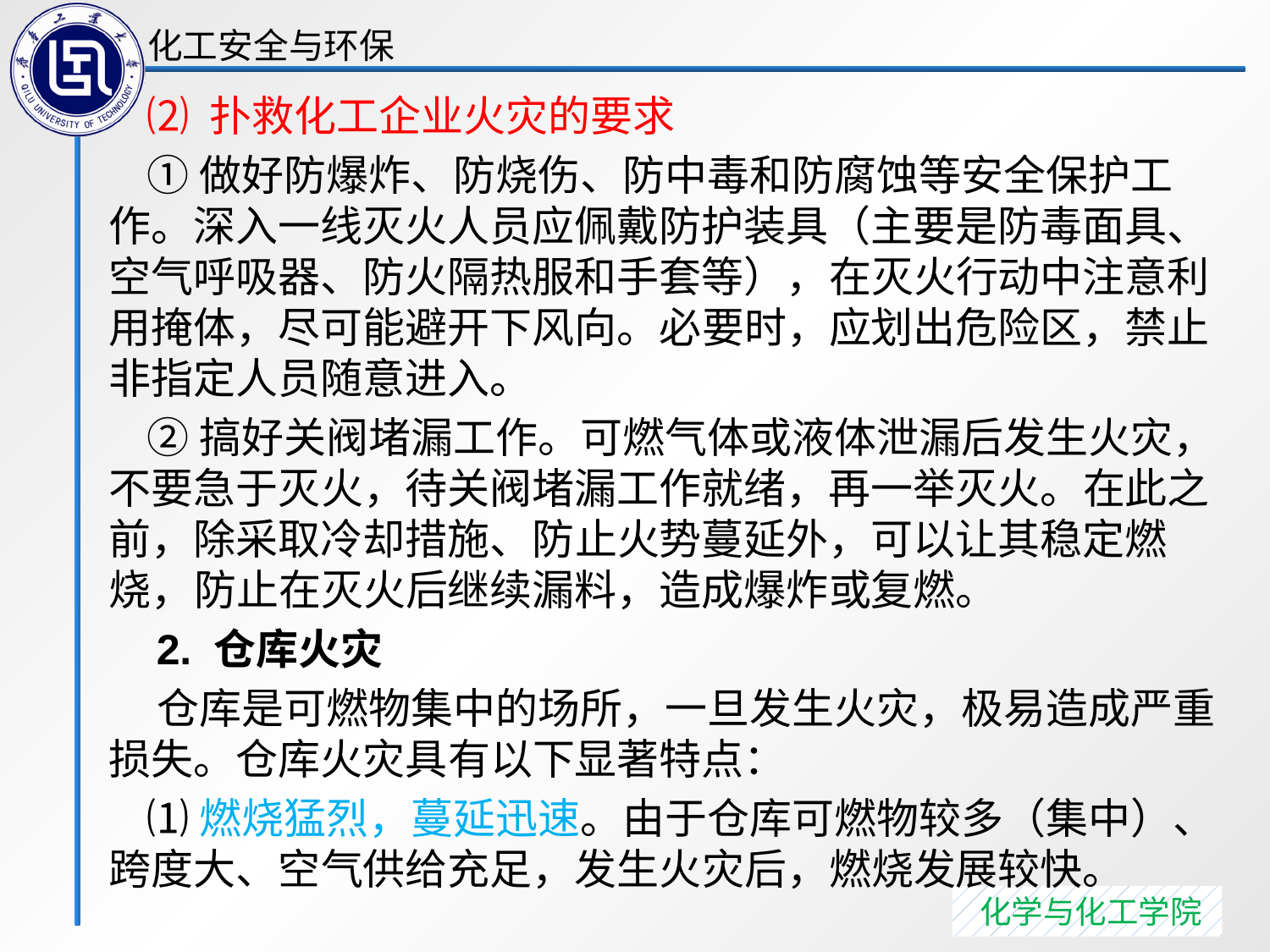

⑵ 扑救化工企业火灾的要求
    ①做好防爆炸、防烧伤、防中毒和防腐蚀等安全保护工作。深入一线灭火人员应佩戴防护装具（主要是防毒面具、空气呼吸器、防火隔热服和手套等），在灭火行动中注意利用掩体，尽可能避开下风向。必要时，应划出危险区，禁止非指定人员随意进入。
    ②搞好关阀堵漏工作。可燃气体或液体泄漏后发生火灾，不要急于灭火，待关阀堵漏工作就绪，再一举灭火。在此之前，除采取冷却措施、防止火势蔓延外，可以让其稳定燃烧，防止在灭火后继续漏料，造成爆炸或复燃。
    2. 仓库火灾
    仓库是可燃物集中的场所，一旦发生火灾，极易造成严重损失。仓库火灾具有以下显著特点：
    ⑴燃烧猛烈，蔓延迅速。由于仓库可燃物较多（集中）、跨度大、空气供给充足，发生火灾后，燃烧发展较快。